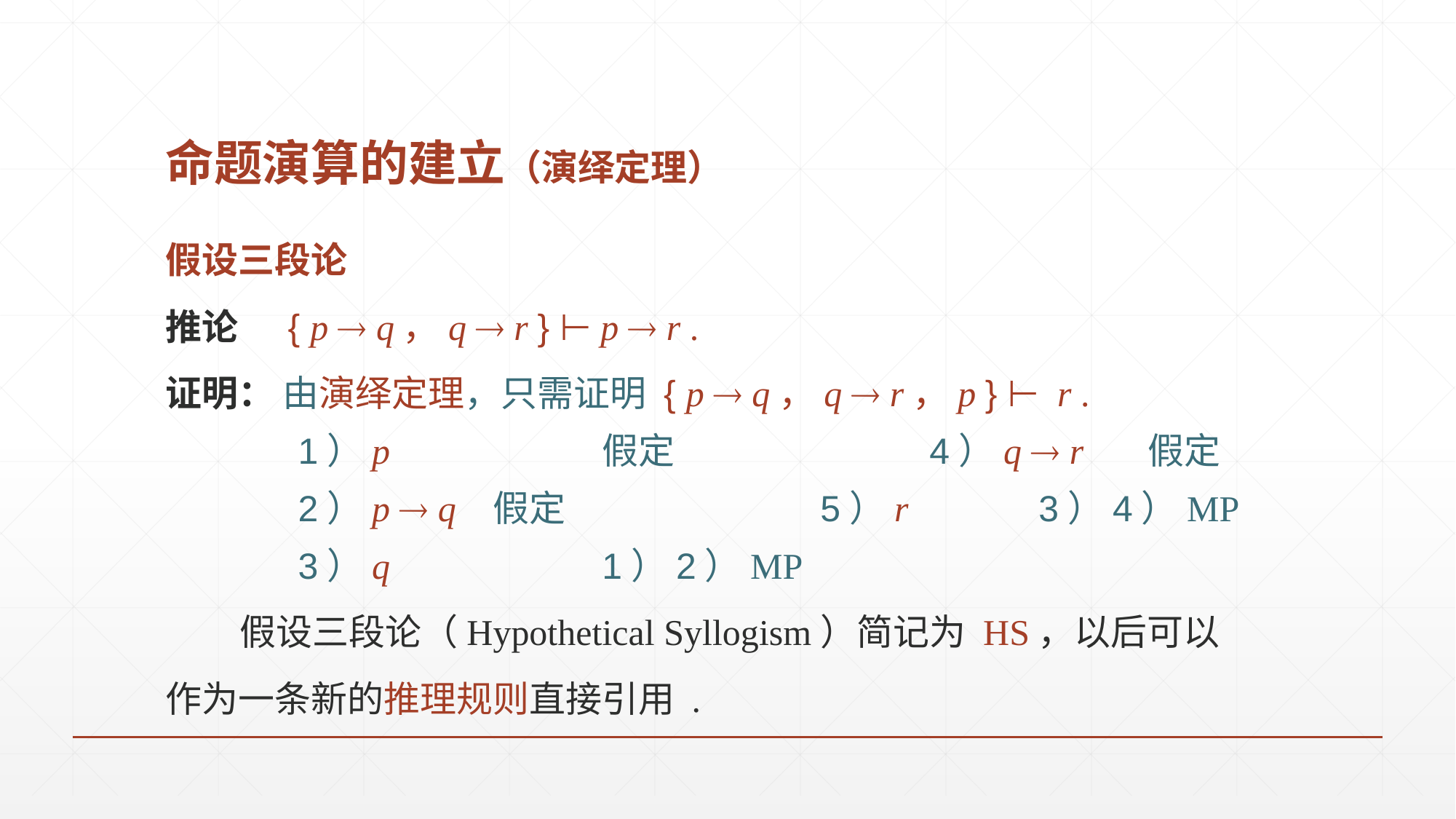

# 命题演算的建立（演绎定理）
假设三段论
推论     { p → q，q → r } ⊢ p → r .
证明： 由演绎定理，只需证明 { p → q，q → r，p } ⊢  r .
             1）p		假定			4）q → r	假定
             2）p → q	假定			5）r 		3）4）MP
             3）q		1）2）MP
        假设三段论（Hypothetical Syllogism）简记为 HS，以后可以
作为一条新的推理规则直接引用 .